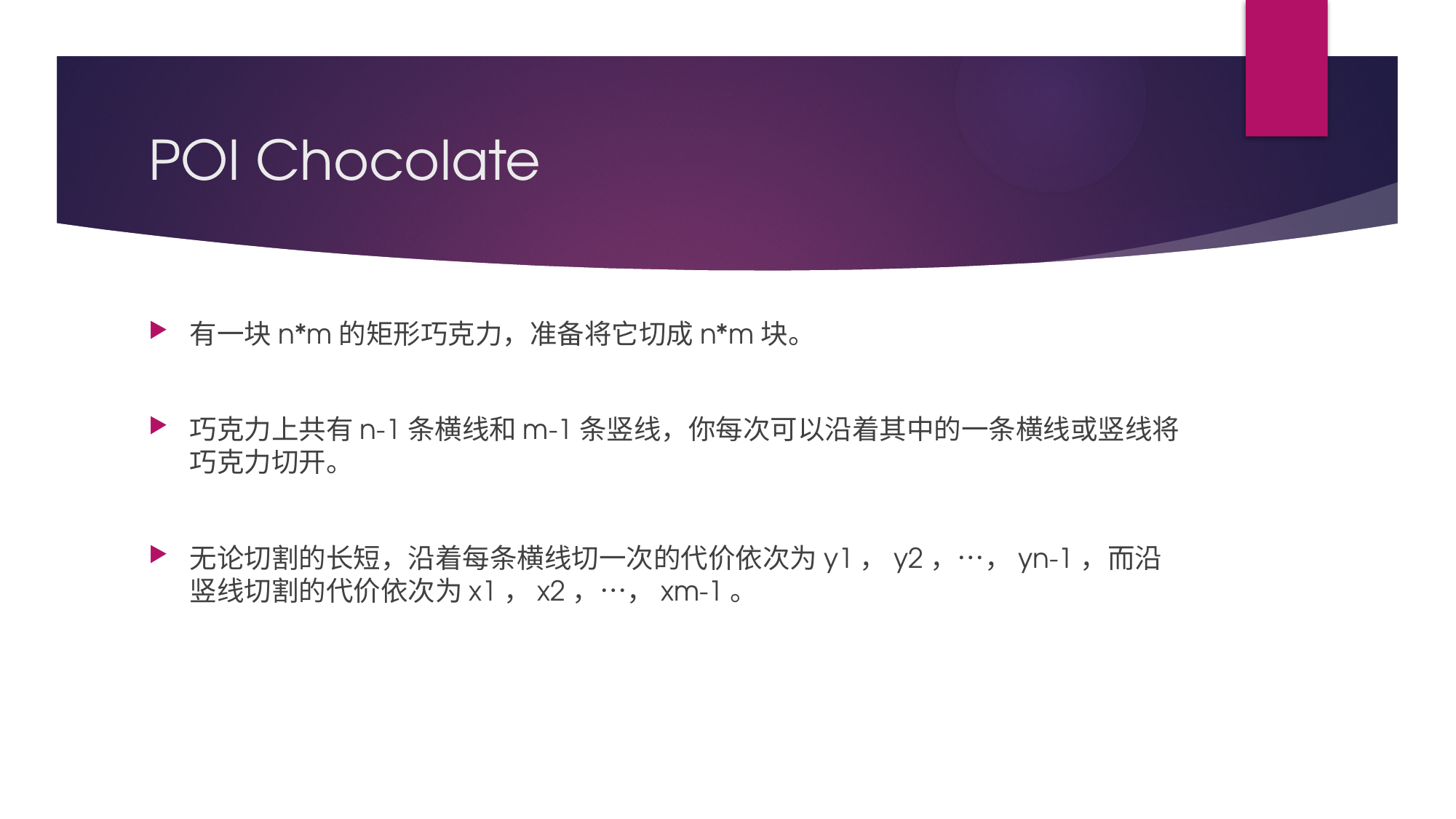

# POI Chocolate
有一块n*m的矩形巧克力，准备将它切成n*m块。

巧克力上共有n-1条横线和m-1条竖线，你每次可以沿着其中的一条横线或竖线将巧克力切开。

无论切割的长短，沿着每条横线切一次的代价依次为y1，y2，…，yn-1，而沿竖线切割的代价依次为x1，x2，…，xm-1。